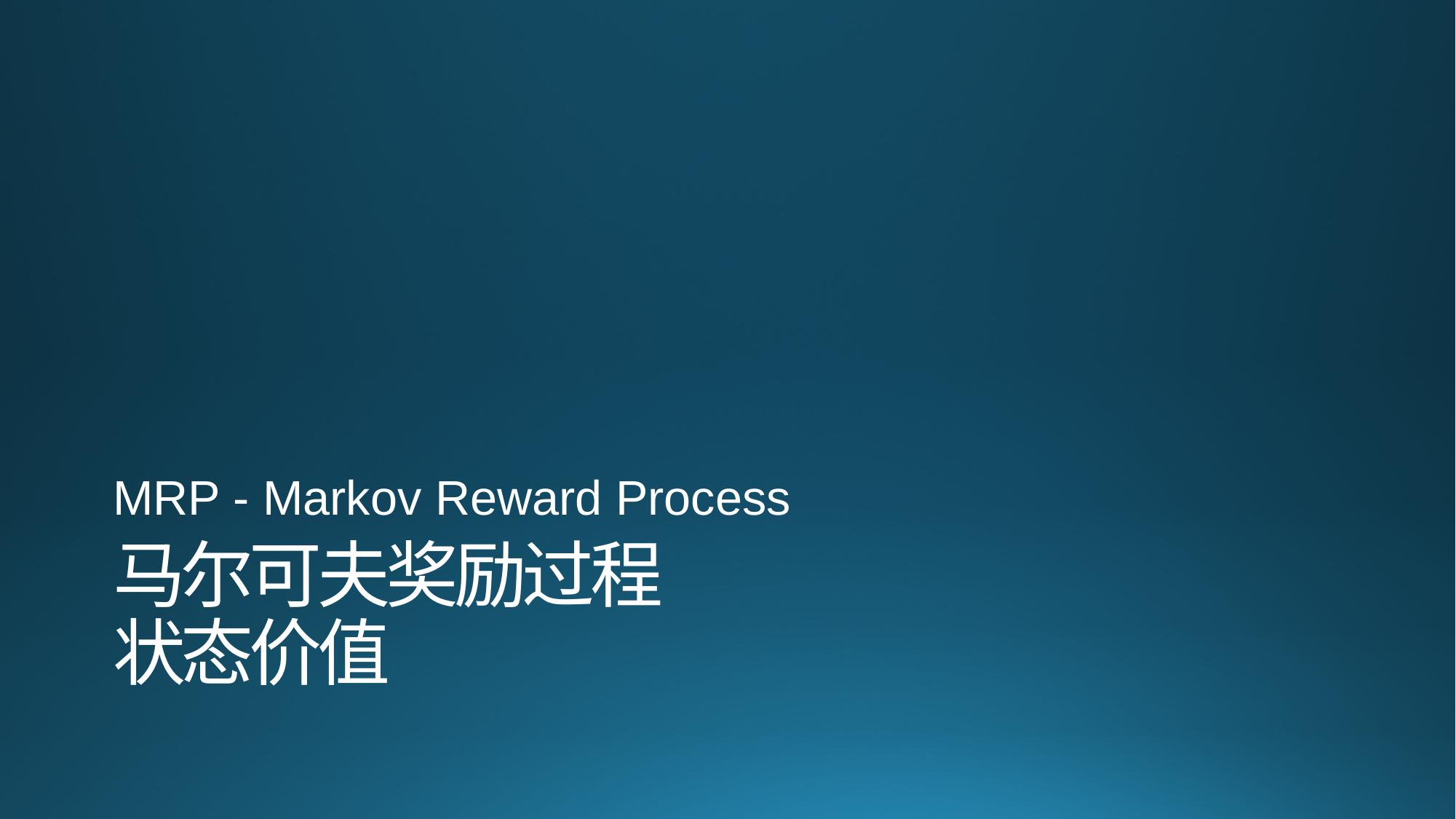

MRP - Markov Reward Process
# 马尔可夫奖励过程 状态价值